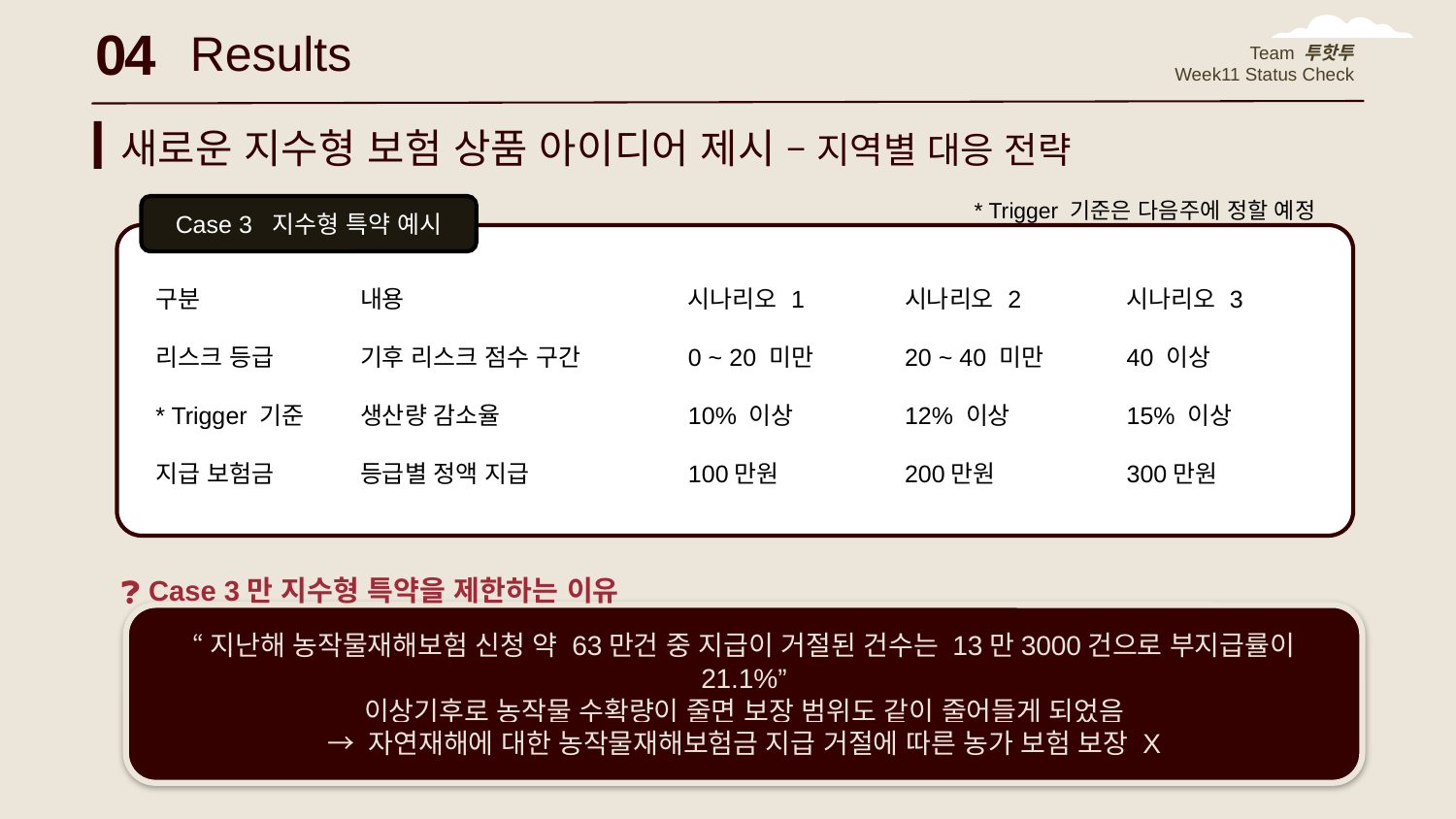

04
Results
Team 투핫투
Week11 Status Check
새로운 지수형 보험 상품 아이디어 제시 – 지역별 대응 전략

* Trigger 기준은 다음주에 정할 예정
Case 3  지수형 특약 예시

| 구분 | 내용 | 시나리오 1 | 시나리오 2 | 시나리오 3 |
| --- | --- | --- | --- | --- |
| 리스크 등급 | 기후 리스크 점수 구간 | 0 ~ 20 미만 | 20 ~ 40 미만 | 40 이상 |
| \* Trigger 기준 | 생산량 감소율 | 10% 이상 | 12% 이상 | 15% 이상 |
| 지급 보험금 | 등급별 정액 지급 | 100만원 | 200만원 | 300만원 |
❓ Case 3만 지수형 특약을 제한하는 이유
“지난해 농작물재해보험 신청 약 63만건 중 지급이 거절된 건수는 13만3000건으로 부지급률이 21.1%”
이상기후로 농작물 수확량이 줄면 보장 범위도 같이 줄어들게 되었음
→ 자연재해에 대한 농작물재해보험금 지급 거절에 따른 농가 보험 보장 X